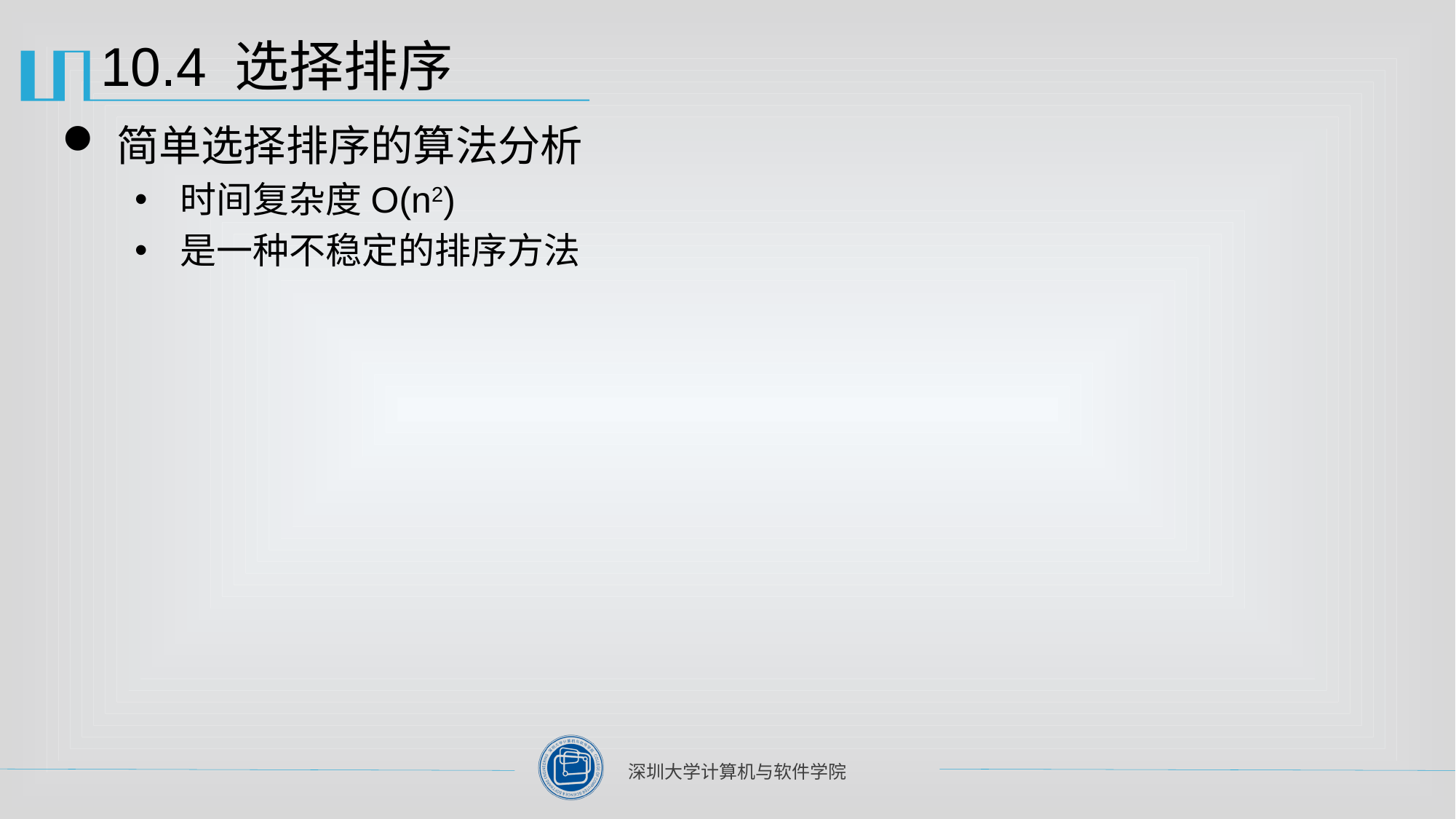

# 10.4 选择排序
简单选择排序的算法分析
时间复杂度O(n2)
是一种不稳定的排序方法

54